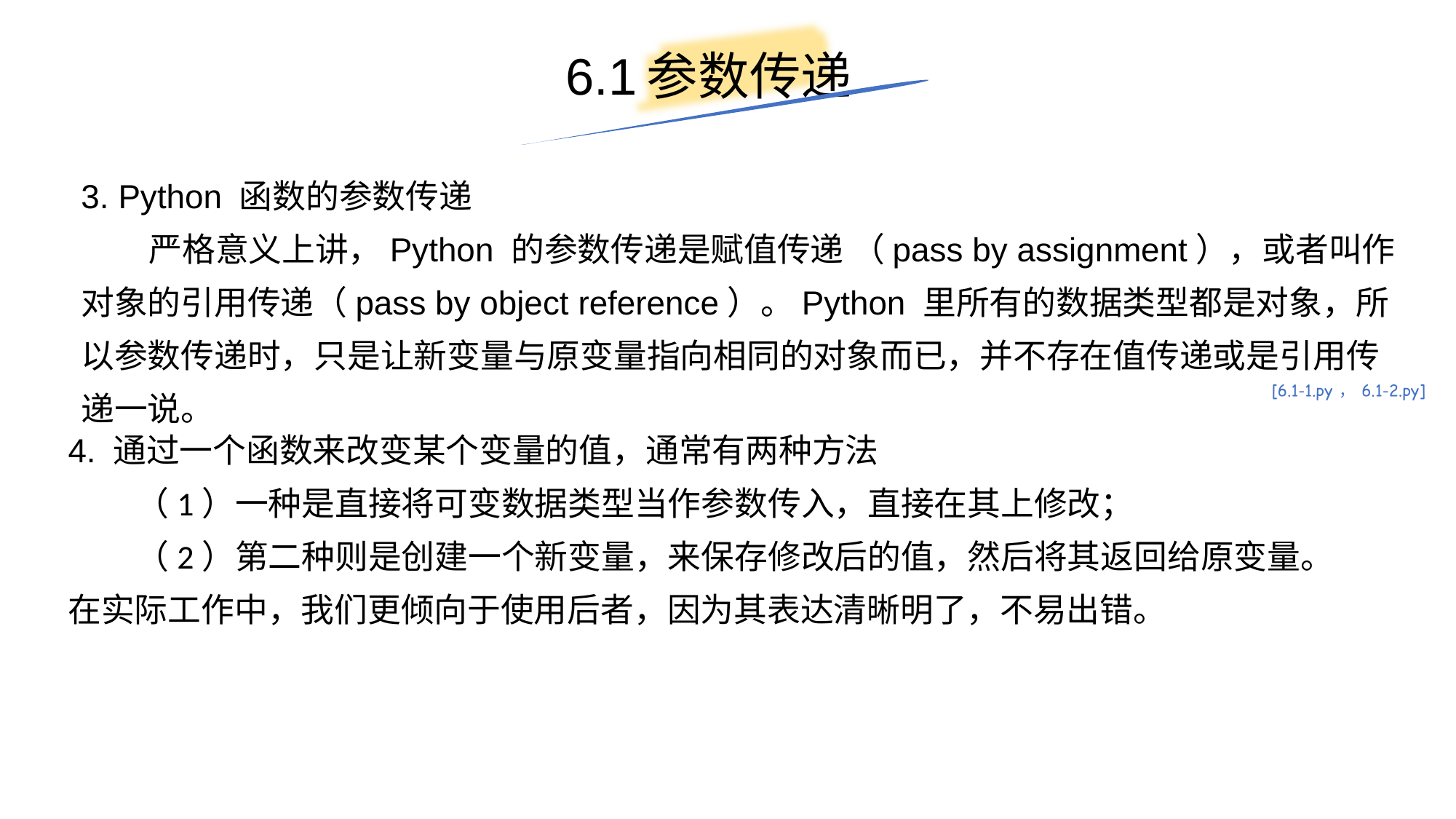

# 6.1参数传递

3. Python 函数的参数传递
        严格意义上讲，Python 的参数传递是赋值传递 （pass by assignment），或者叫作对象的引用传递（pass by object reference）。Python 里所有的数据类型都是对象，所以参数传递时，只是让新变量与原变量指向相同的对象而已，并不存在值传递或是引用传递一说。
[6.1-1.py，6.1-2.py]
4. 通过一个函数来改变某个变量的值，通常有两种方法
        （1）一种是直接将可变数据类型当作参数传入，直接在其上修改；
        （2）第二种则是创建一个新变量，来保存修改后的值，然后将其返回给原变量。
在实际工作中，我们更倾向于使用后者，因为其表达清晰明了，不易出错。